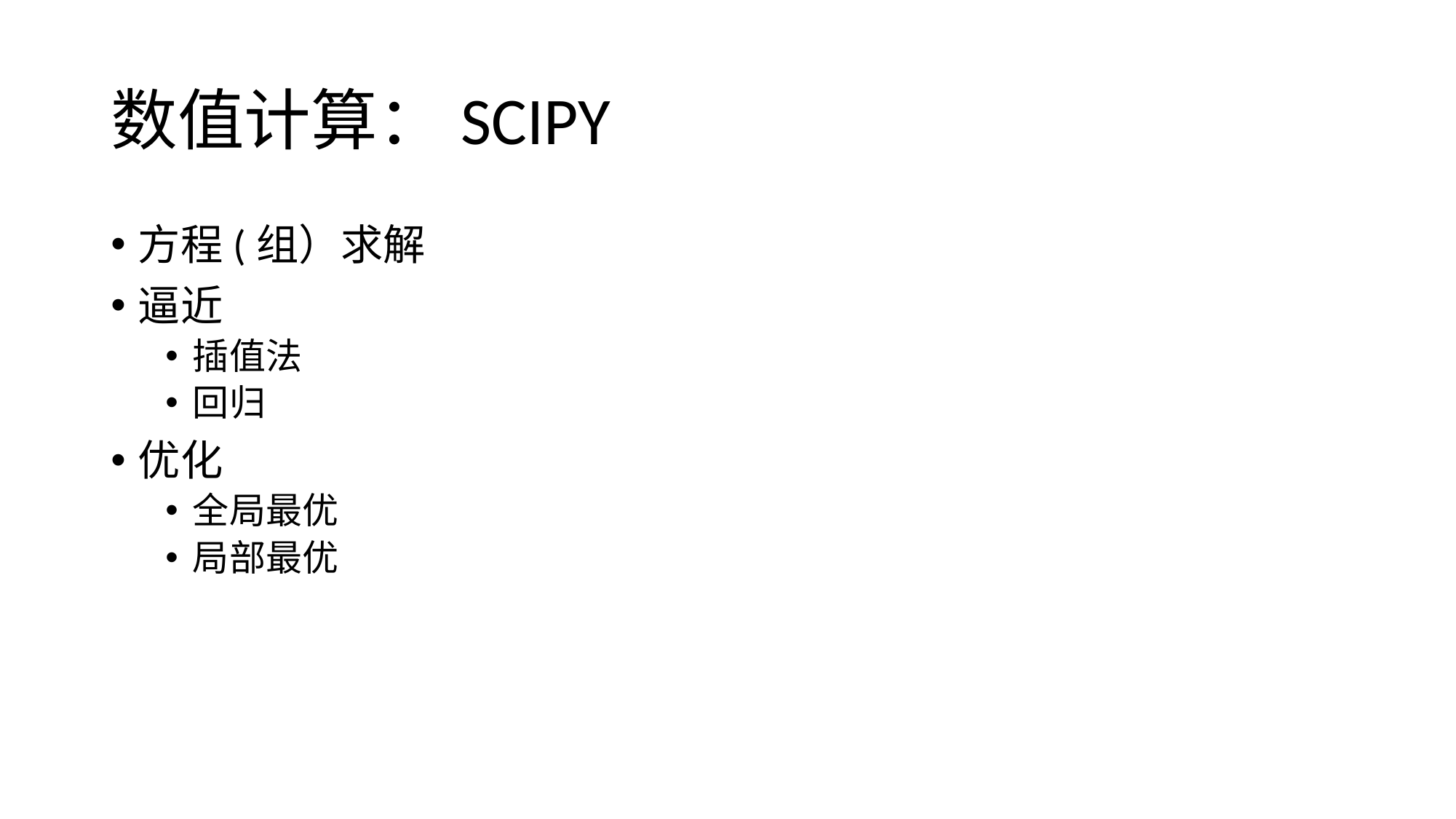

# 数值计算：SCIPY
方程(组）求解
逼近
插值法
回归
优化
全局最优
局部最优